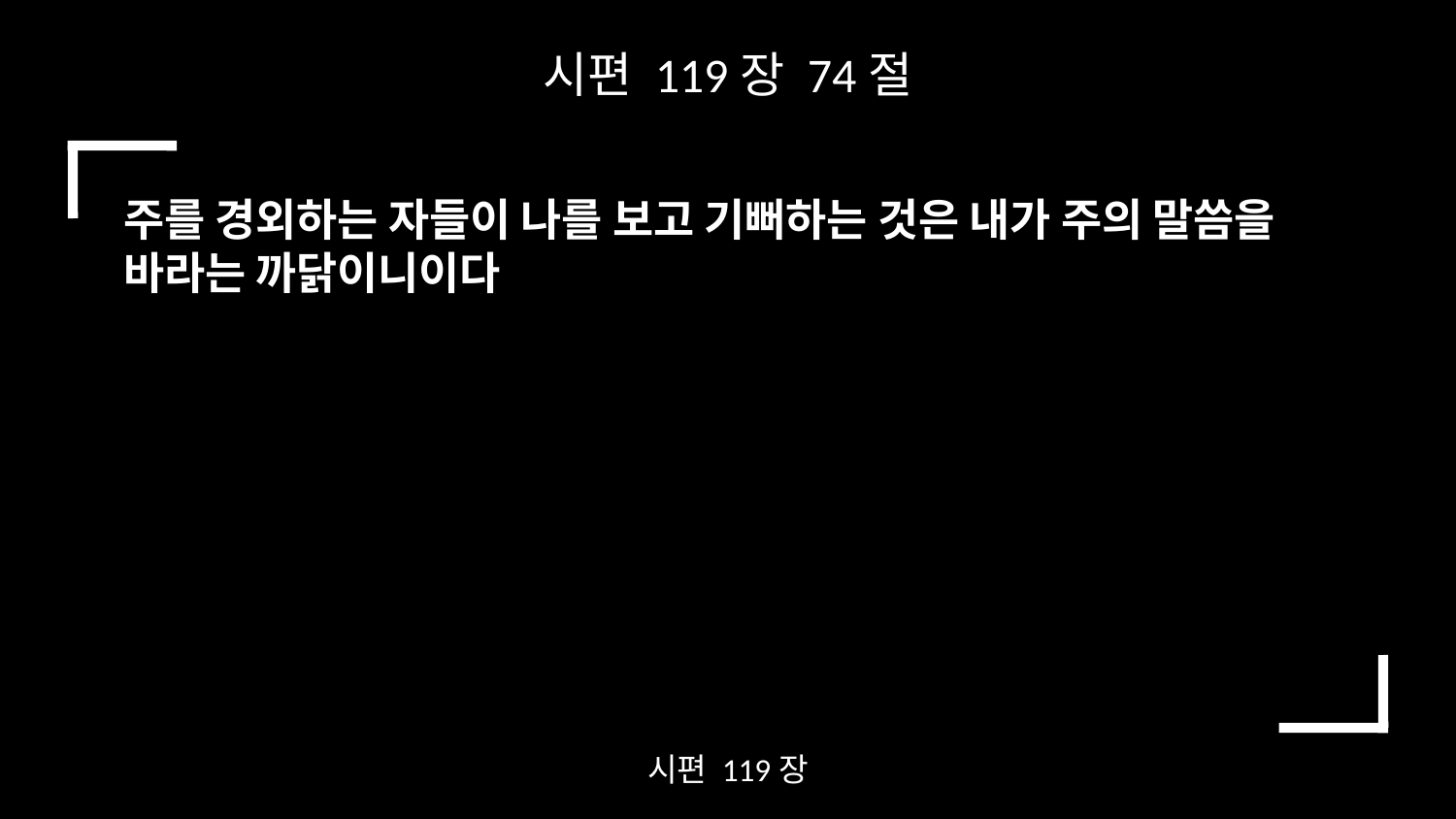

시편 119장 74절

주를 경외하는 자들이 나를 보고 기뻐하는 것은 내가 주의 말씀을 바라는 까닭이니이다

시편 119장